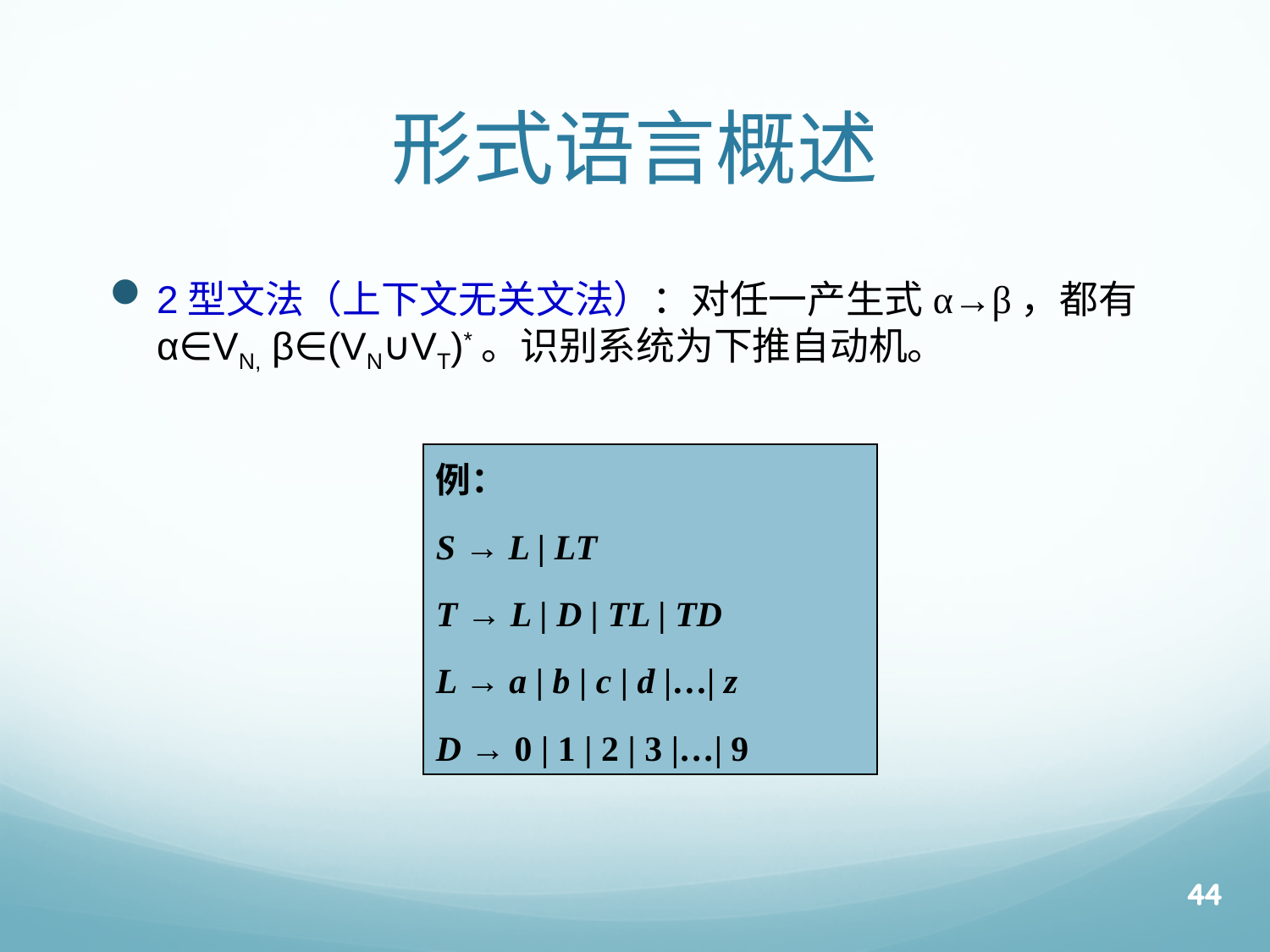

# 形式语言概述
2型文法（上下文无关文法）：对任一产生式α→β，都有α∈VN, β∈(VN∪VT)*。识别系统为下推自动机。
例：
S → L | LT
T → L | D | TL | TD
L → a | b | c | d |…| z
D → 0 | 1 | 2 | 3 |…| 9
44